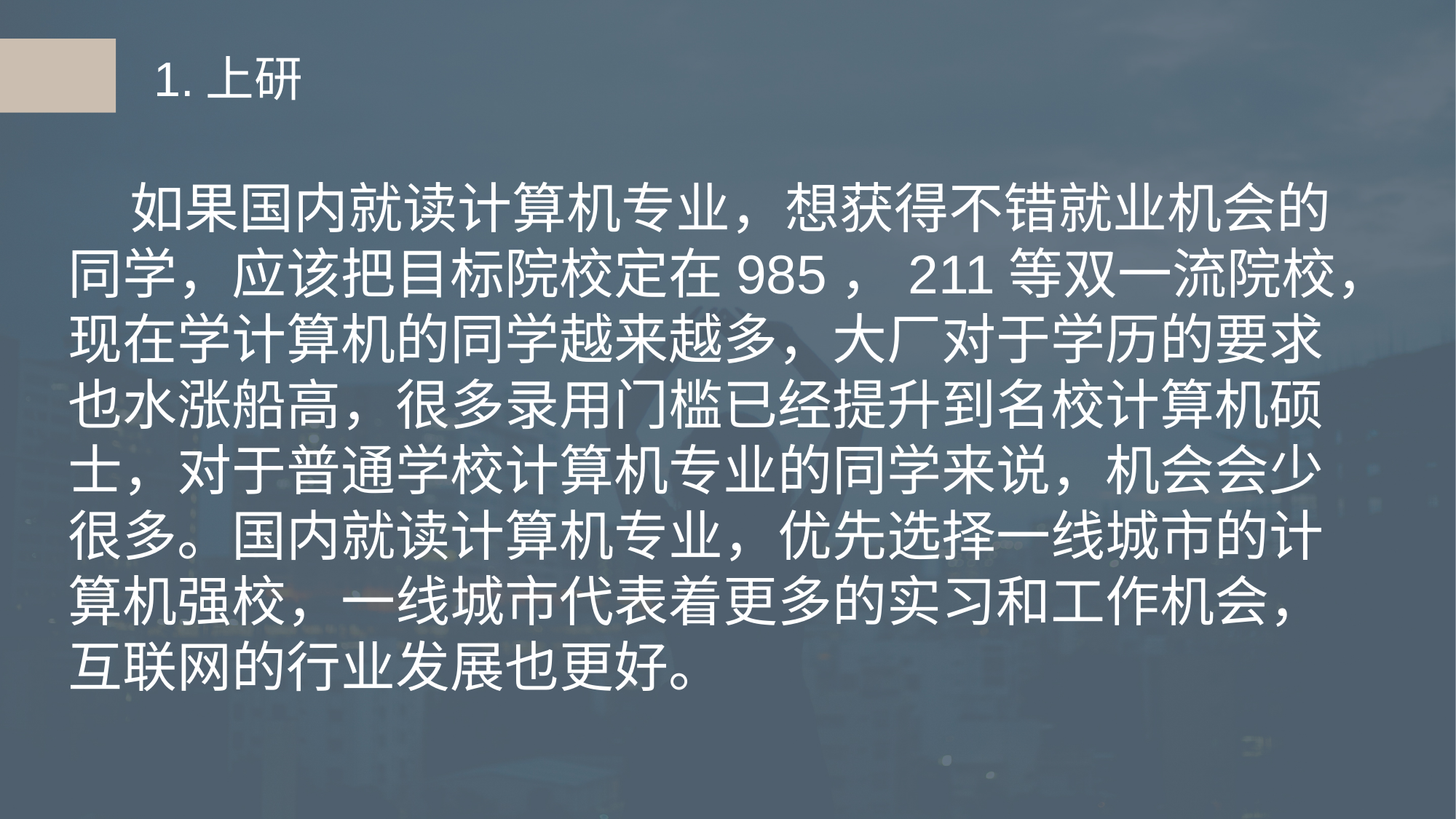

1.上研
    如果国内就读计算机专业，想获得不错就业机会的同学，应该把目标院校定在985，211等双一流院校，现在学计算机的同学越来越多，大厂对于学历的要求也水涨船高，很多录用门槛已经提升到名校计算机硕士，对于普通学校计算机专业的同学来说，机会会少很多。国内就读计算机专业，优先选择一线城市的计算机强校，一线城市代表着更多的实习和工作机会，互联网的行业发展也更好。